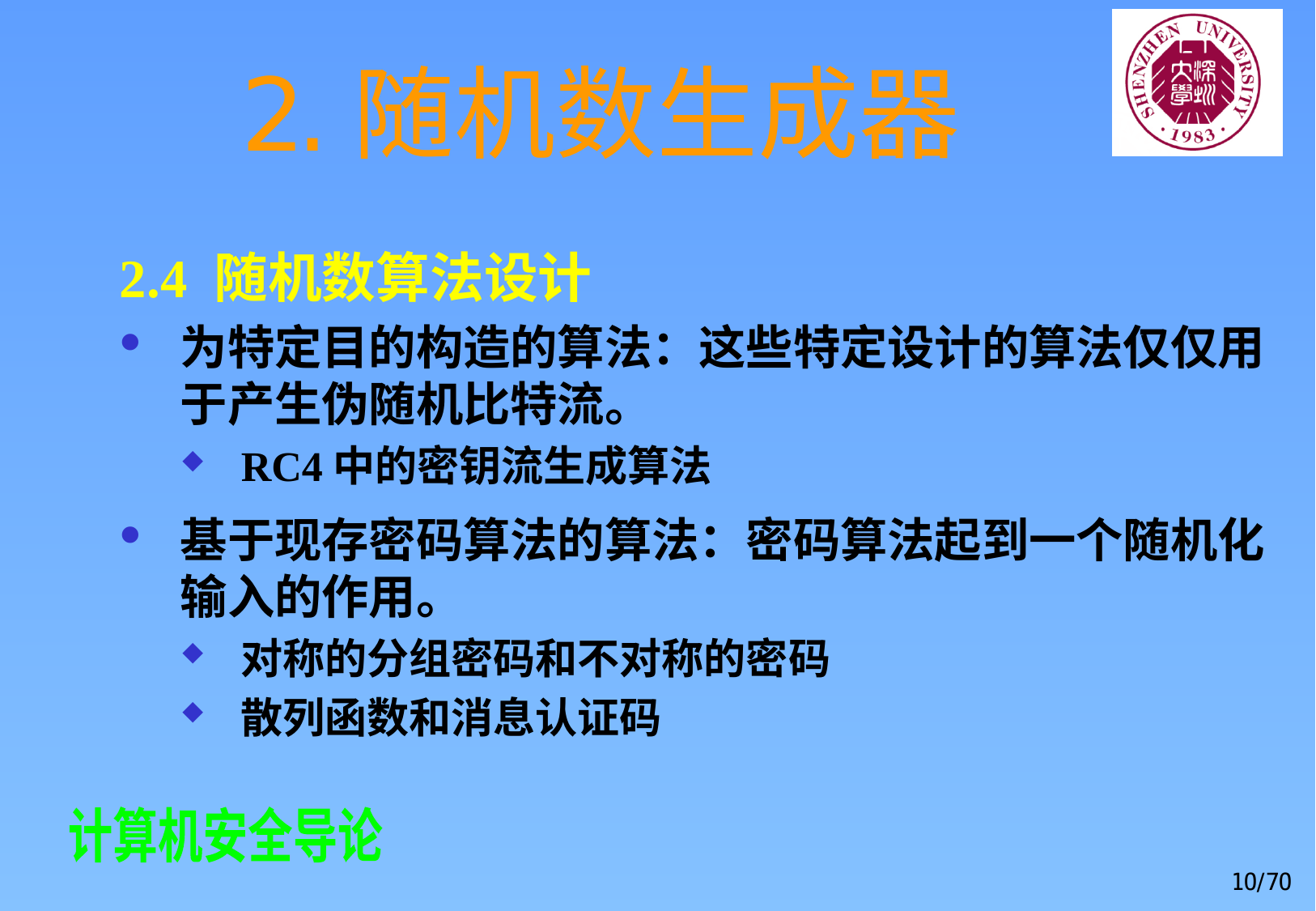

# 2.随机数生成器
2.4 随机数算法设计
为特定目的构造的算法：这些特定设计的算法仅仅用于产生伪随机比特流。
RC4中的密钥流生成算法
基于现存密码算法的算法：密码算法起到一个随机化输入的作用。
对称的分组密码和不对称的密码
散列函数和消息认证码
10/70